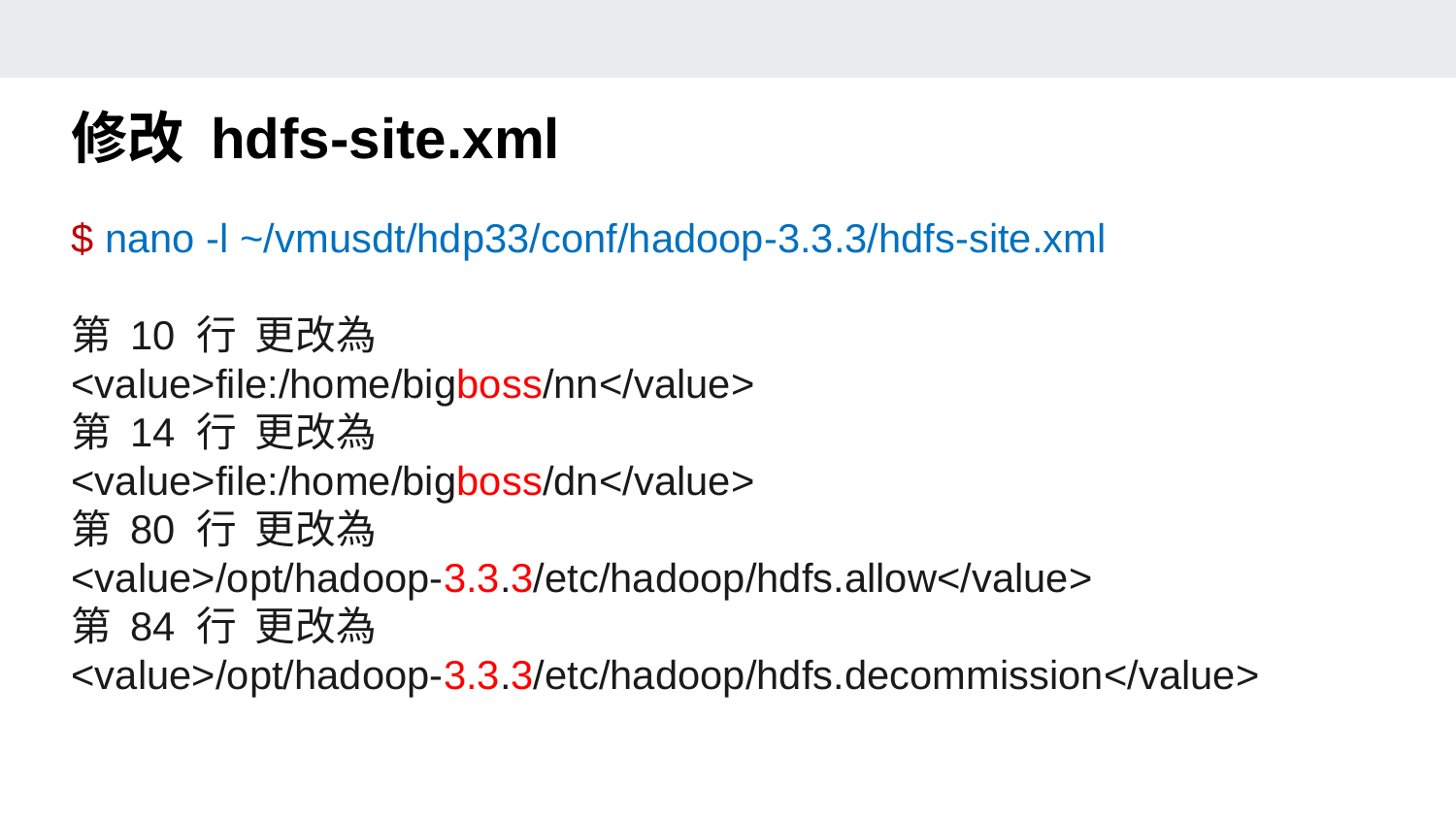

修改 hdfs-site.xml
$ nano -l ~/vmusdt/hdp33/conf/hadoop-3.3.3/hdfs-site.xml

第 10 行  更改為
<value>file:/home/bigboss/nn</value>
第 14 行  更改為
<value>file:/home/bigboss/dn</value>
第 80 行  更改為
<value>/opt/hadoop-3.3.3/etc/hadoop/hdfs.allow</value>
第 84 行  更改為
<value>/opt/hadoop-3.3.3/etc/hadoop/hdfs.decommission</value>